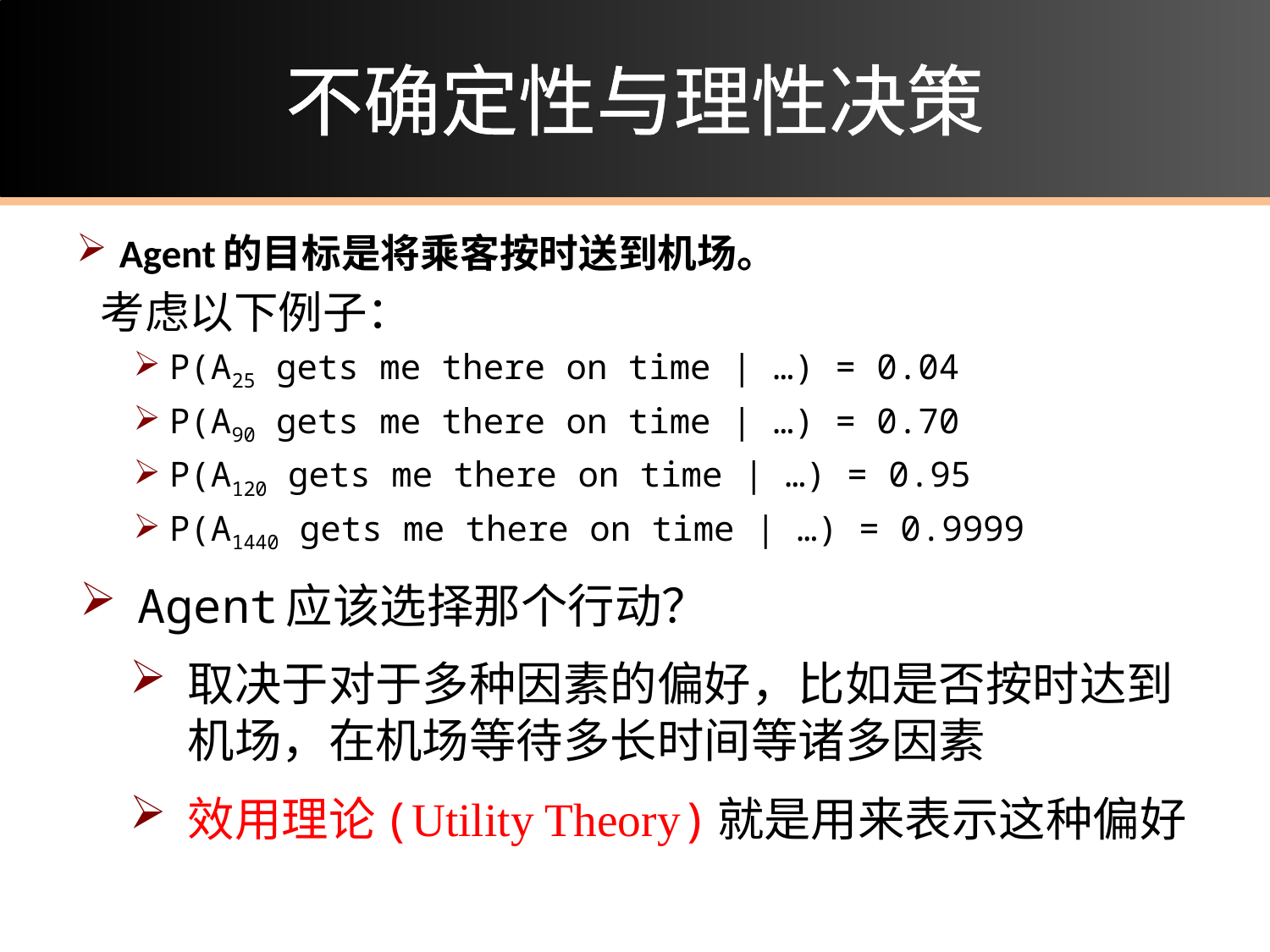

# 不确定性与理性决策
Agent的目标是将乘客按时送到机场。
  考虑以下例子：
P(A25 gets me there on time | …) = 0.04
P(A90 gets me there on time | …) = 0.70
P(A120 gets me there on time | …) = 0.95
P(A1440 gets me there on time | …) = 0.9999
Agent应该选择那个行动？
取决于对于多种因素的偏好，比如是否按时达到机场，在机场等待多长时间等诸多因素
效用理论(Utility Theory)就是用来表示这种偏好